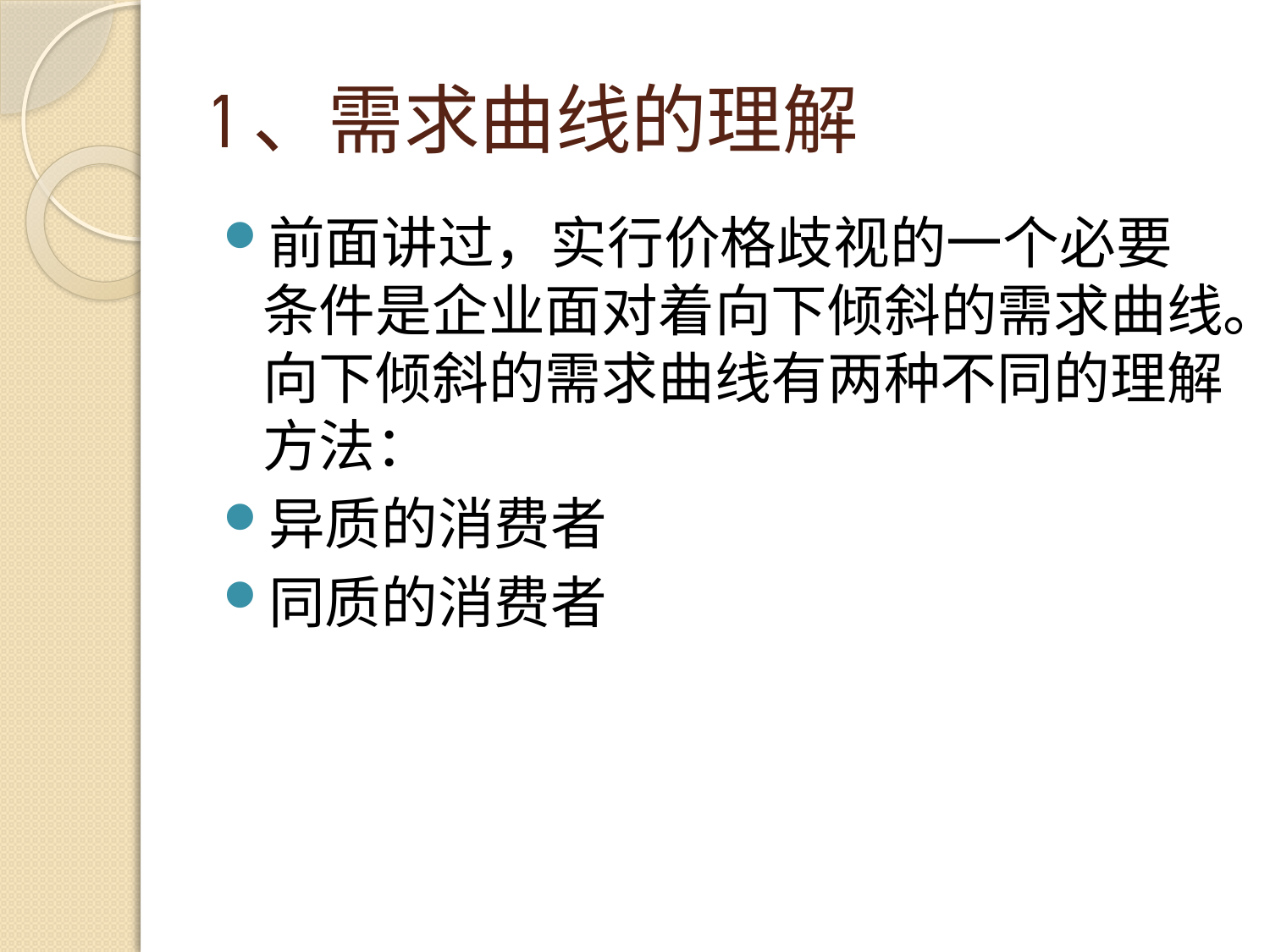

# 1、需求曲线的理解
前面讲过，实行价格歧视的一个必要条件是企业面对着向下倾斜的需求曲线。向下倾斜的需求曲线有两种不同的理解方法：
异质的消费者
同质的消费者